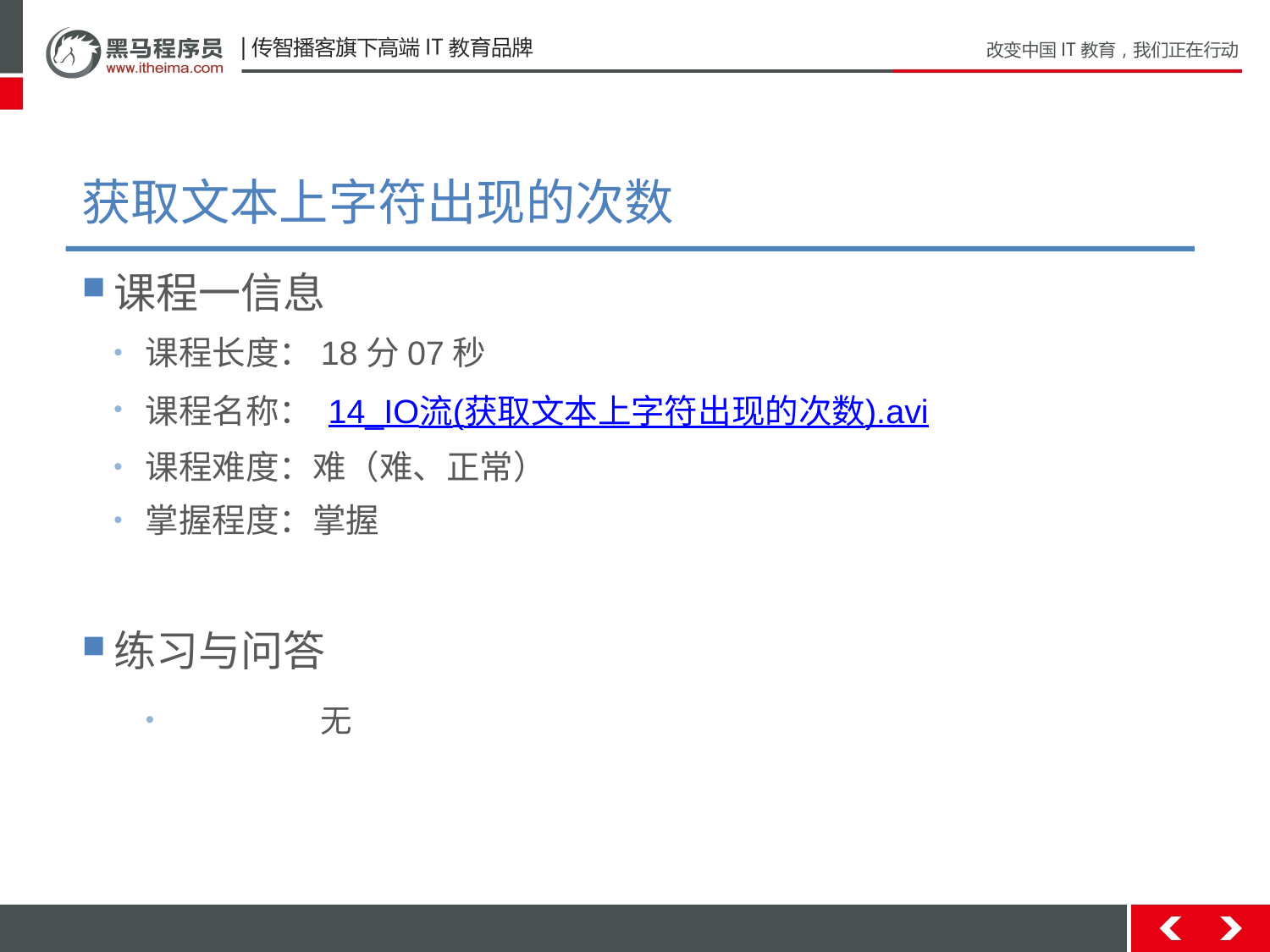

# 获取文本上字符出现的次数
课程一信息
课程长度：18分07秒
课程名称： 14_IO流(获取文本上字符出现的次数).avi
课程难度：难（难、正常）
掌握程度：掌握

练习与问答
	无